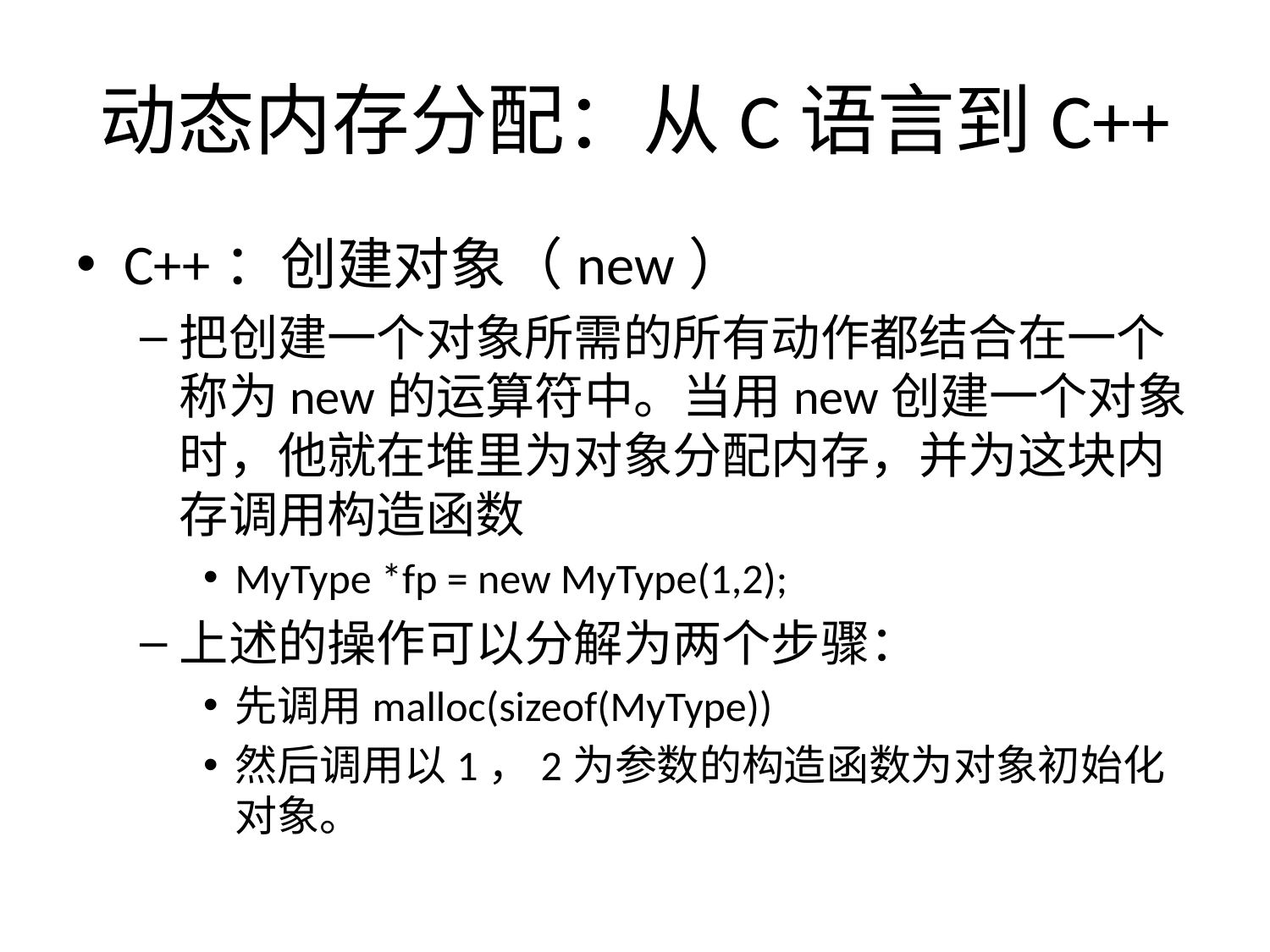

# 动态内存分配：从C语言到C++
C++：创建对象（new）
把创建一个对象所需的所有动作都结合在一个称为new的运算符中。当用new创建一个对象时，他就在堆里为对象分配内存，并为这块内存调用构造函数
MyType *fp = new MyType(1,2);
上述的操作可以分解为两个步骤：
先调用malloc(sizeof(MyType))
然后调用以1，2为参数的构造函数为对象初始化对象。